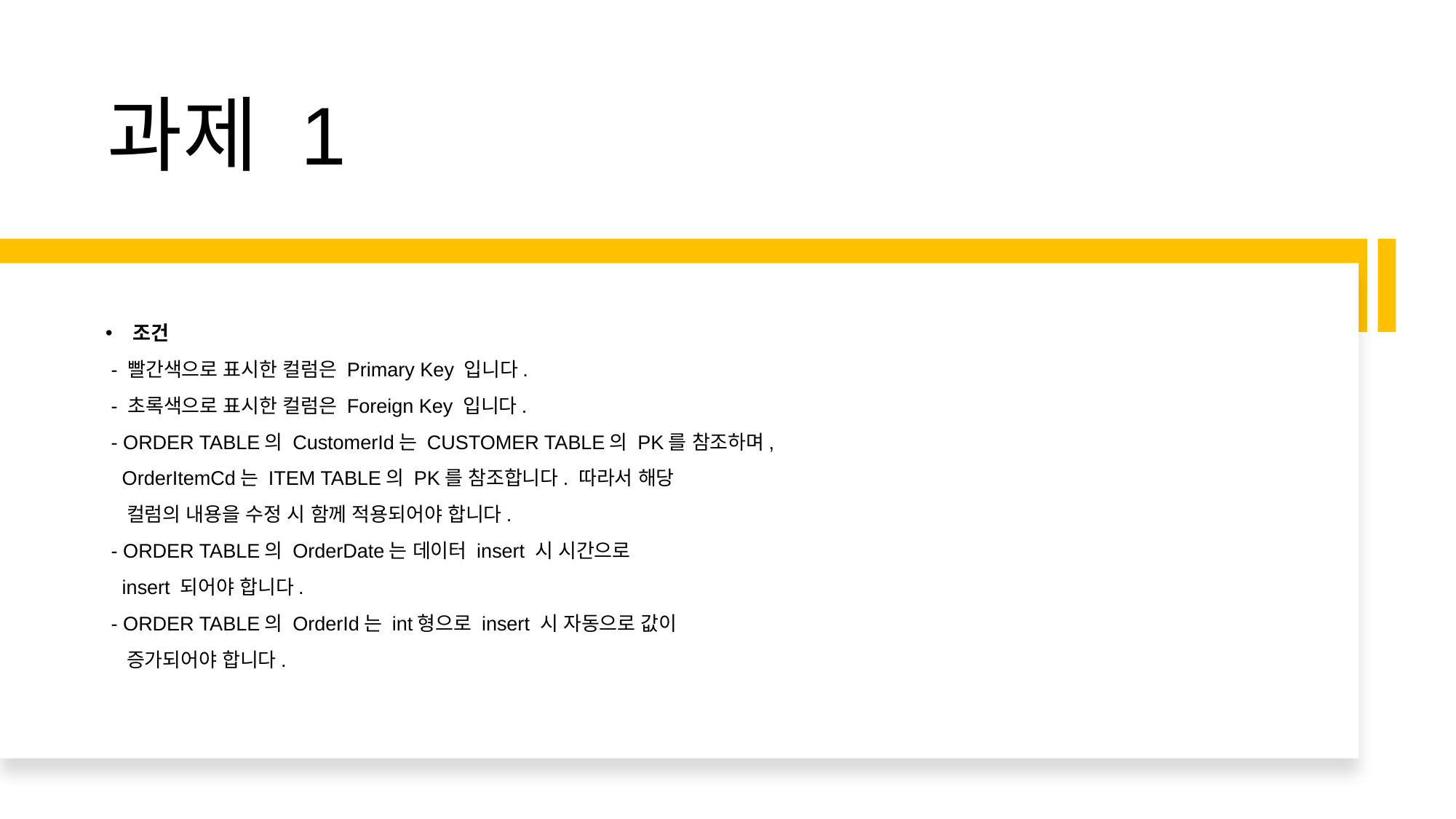

# 과제 1

조건
 - 빨간색으로 표시한 컬럼은 Primary Key 입니다.
 - 초록색으로 표시한 컬럼은 Foreign Key 입니다.
 - ORDER TABLE의 CustomerId는 CUSTOMER TABLE의 PK를 참조하며,
   OrderItemCd는 ITEM TABLE의 PK를 참조합니다. 따라서 해당
   컬럼의 내용을 수정 시 함께 적용되어야 합니다.
 - ORDER TABLE의 OrderDate는 데이터 insert 시 시간으로
   insert 되어야 합니다.
 - ORDER TABLE의 OrderId는 int형으로 insert 시 자동으로 값이
   증가되어야 합니다.